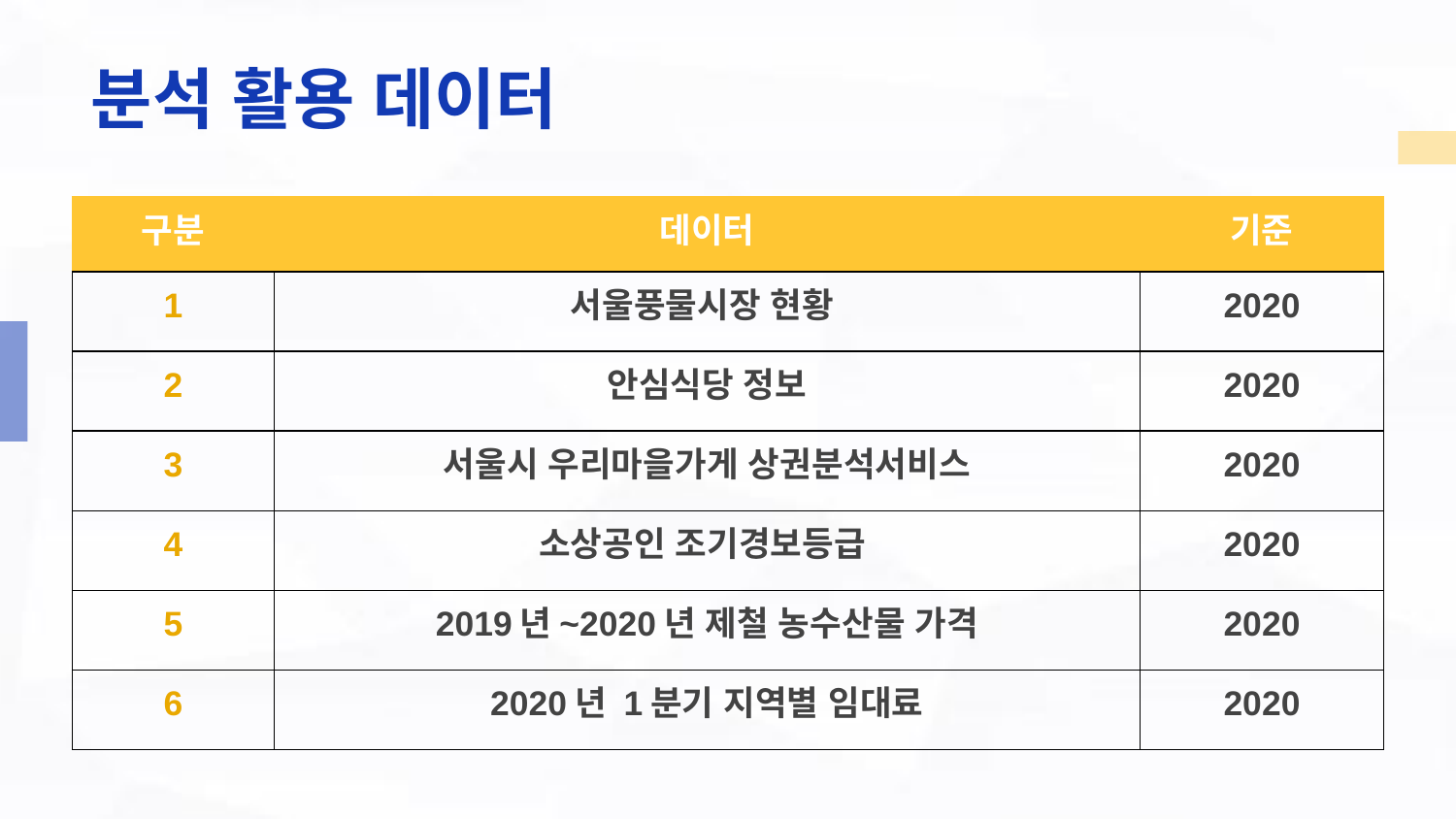

# 분석 활용 데이터

| 구분 | 데이터 | 기준 |
| --- | --- | --- |
| 1 | 서울풍물시장 현황 | 2020 |
| 2 | 안심식당 정보 | 2020 |
| 3 | 서울시 우리마을가게 상권분석서비스 | 2020 |
| 4 | 소상공인 조기경보등급 | 2020 |
| 5 | 2019년~2020년 제철 농수산물 가격 | 2020 |
| 6 | 2020년 1분기 지역별 임대료 | 2020 |